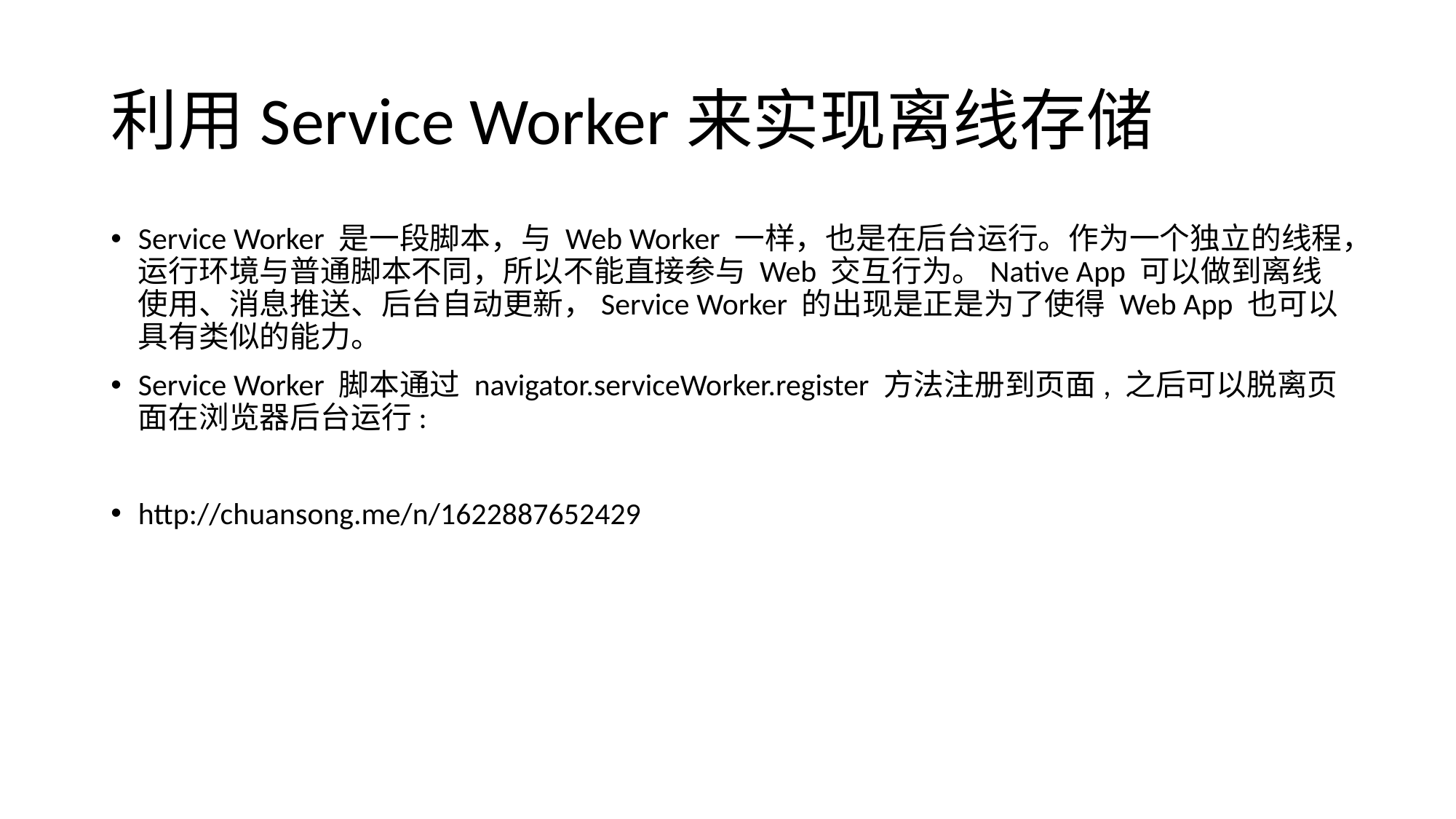

# 利用Service Worker来实现离线存储
Service Worker 是一段脚本，与 Web Worker 一样，也是在后台运行。作为一个独立的线程，运行环境与普通脚本不同，所以不能直接参与 Web 交互行为。Native App 可以做到离线使用、消息推送、后台自动更新，Service Worker 的出现是正是为了使得 Web App 也可以具有类似的能力。
Service Worker 脚本通过 navigator.serviceWorker.register 方法注册到页面, 之后可以脱离页面在浏览器后台运行:

http://chuansong.me/n/1622887652429